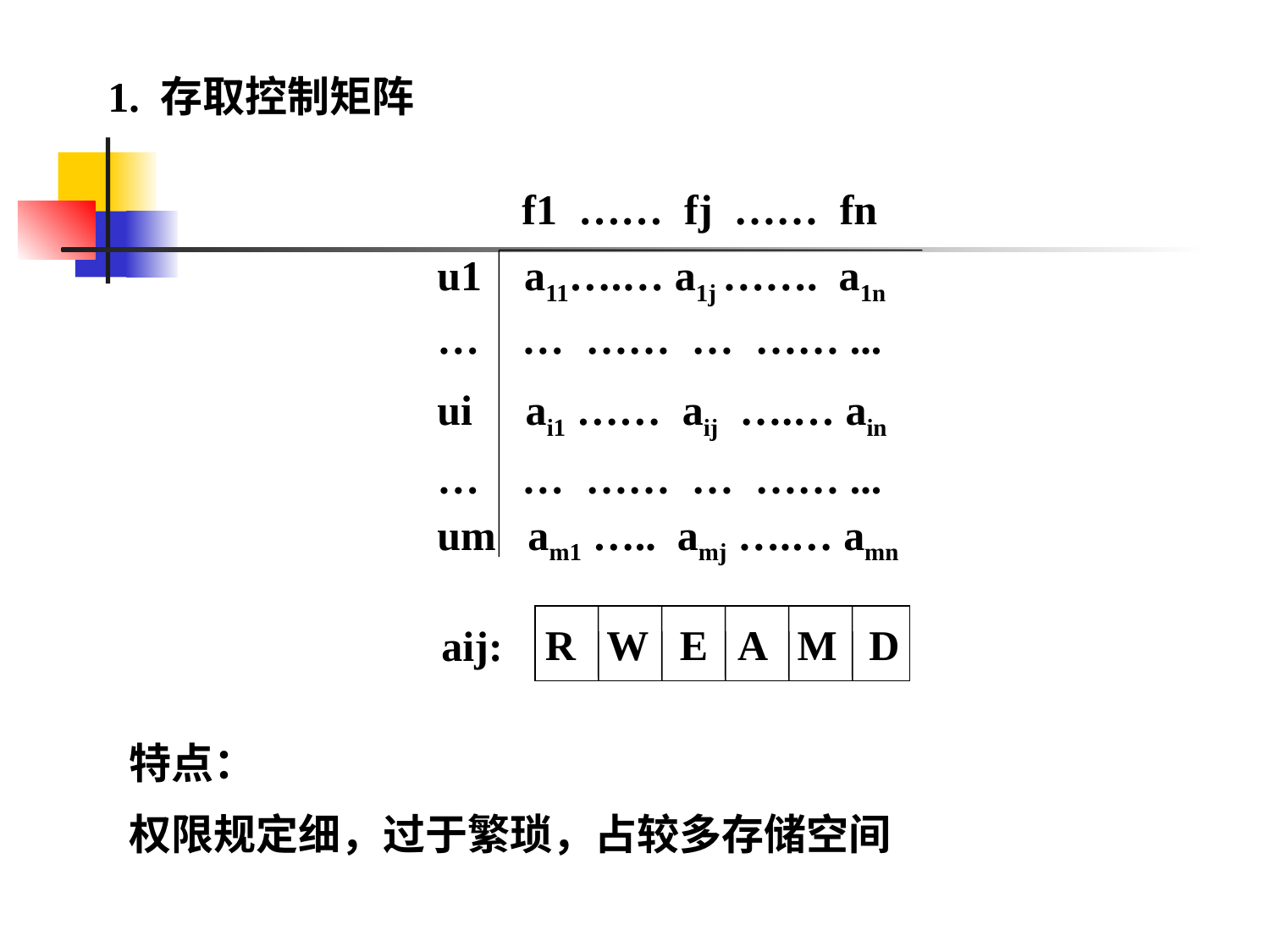

1. 存取控制矩阵
        f1  ……  fj  ……  fn
u1    a11….… a1j …….  a1n
…    …  ……  …  …… ...
ui     ai1 ……  aij  ….… ain
…    …  ……  …  …… ...
um   am1 …..  amj ….… amn

  R   W   E   A   M   D

aij:
特点：
权限规定细，过于繁琐，占较多存储空间